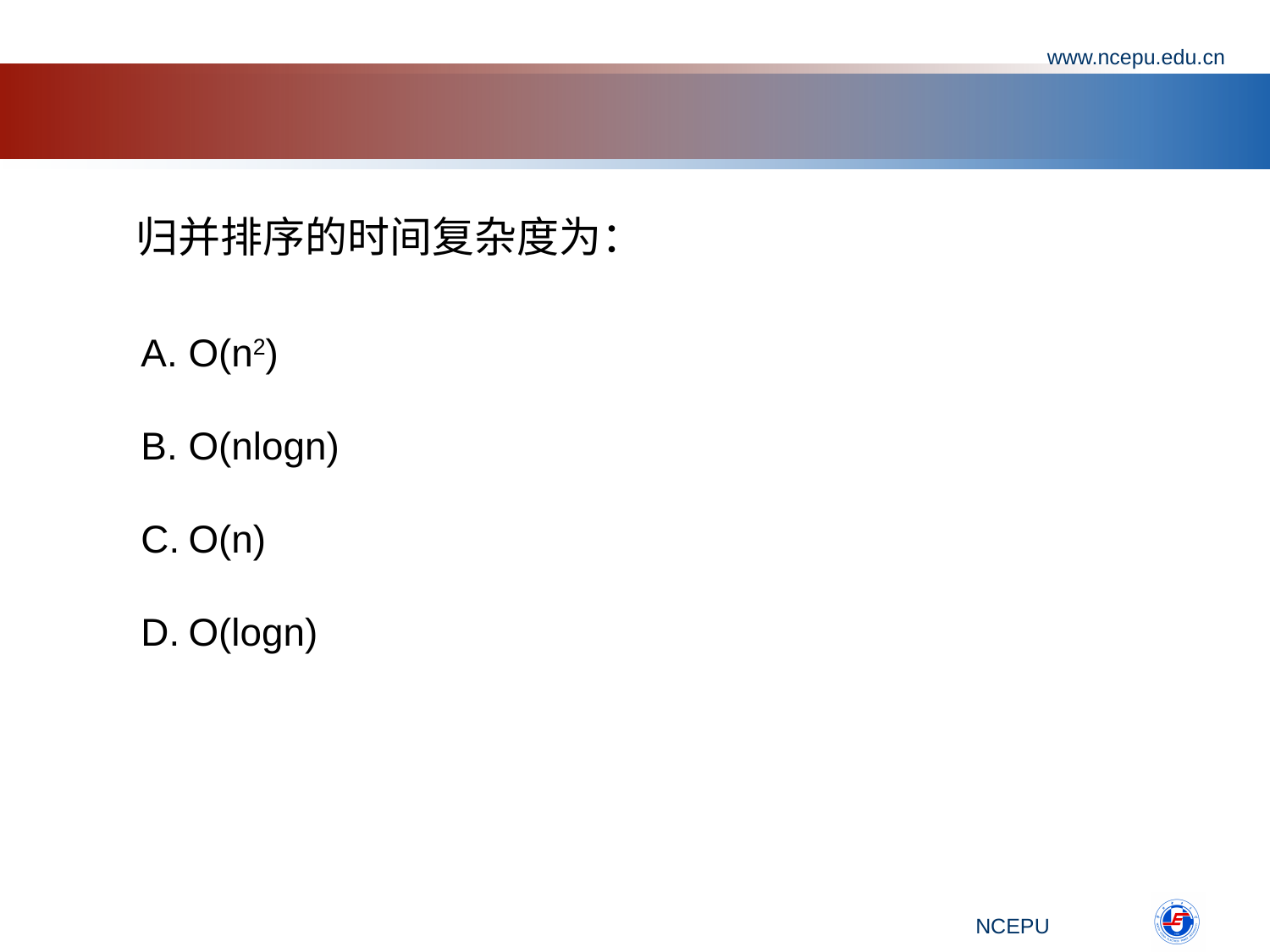

www.ncepu.edu.cn
　　归并排序的时间复杂度为：
O(n2)
O(nlogn)
O(n)
O(logn)

NCEPU